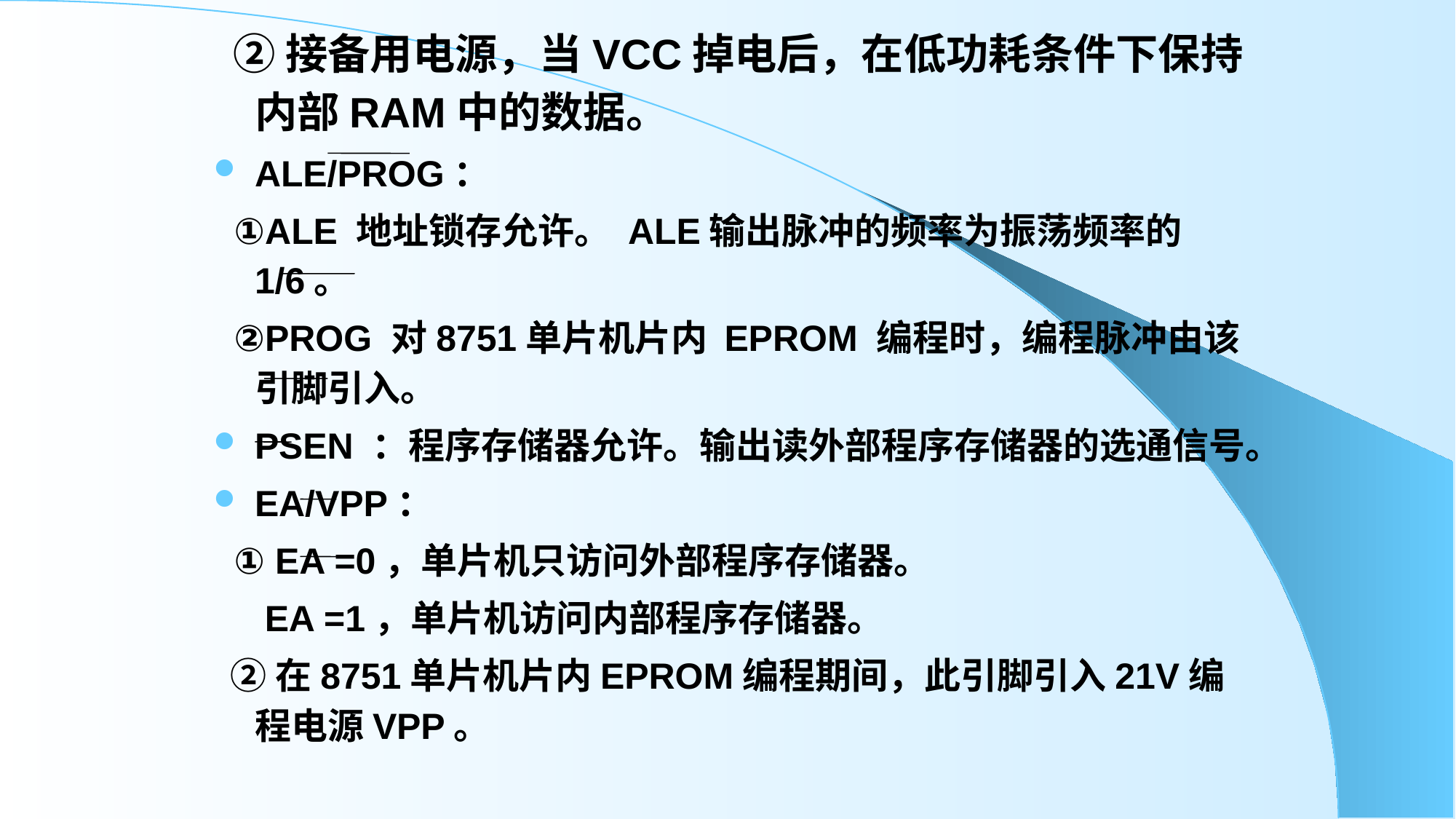

②接备用电源，当VCC掉电后，在低功耗条件下保持内部RAM中的数据。
ALE/PROG：
  ①ALE 地址锁存允许。 ALE输出脉冲的频率为振荡频率的1/6。
  ②PROG 对8751单片机片内 EPROM 编程时，编程脉冲由该引脚引入。
PSEN ：程序存储器允许。输出读外部程序存储器的选通信号。
EA/VPP：
  ① EA =0，单片机只访问外部程序存储器。
     EA =1，单片机访问内部程序存储器。
  ②在8751单片机片内EPROM编程期间，此引脚引入21V编程电源VPP。